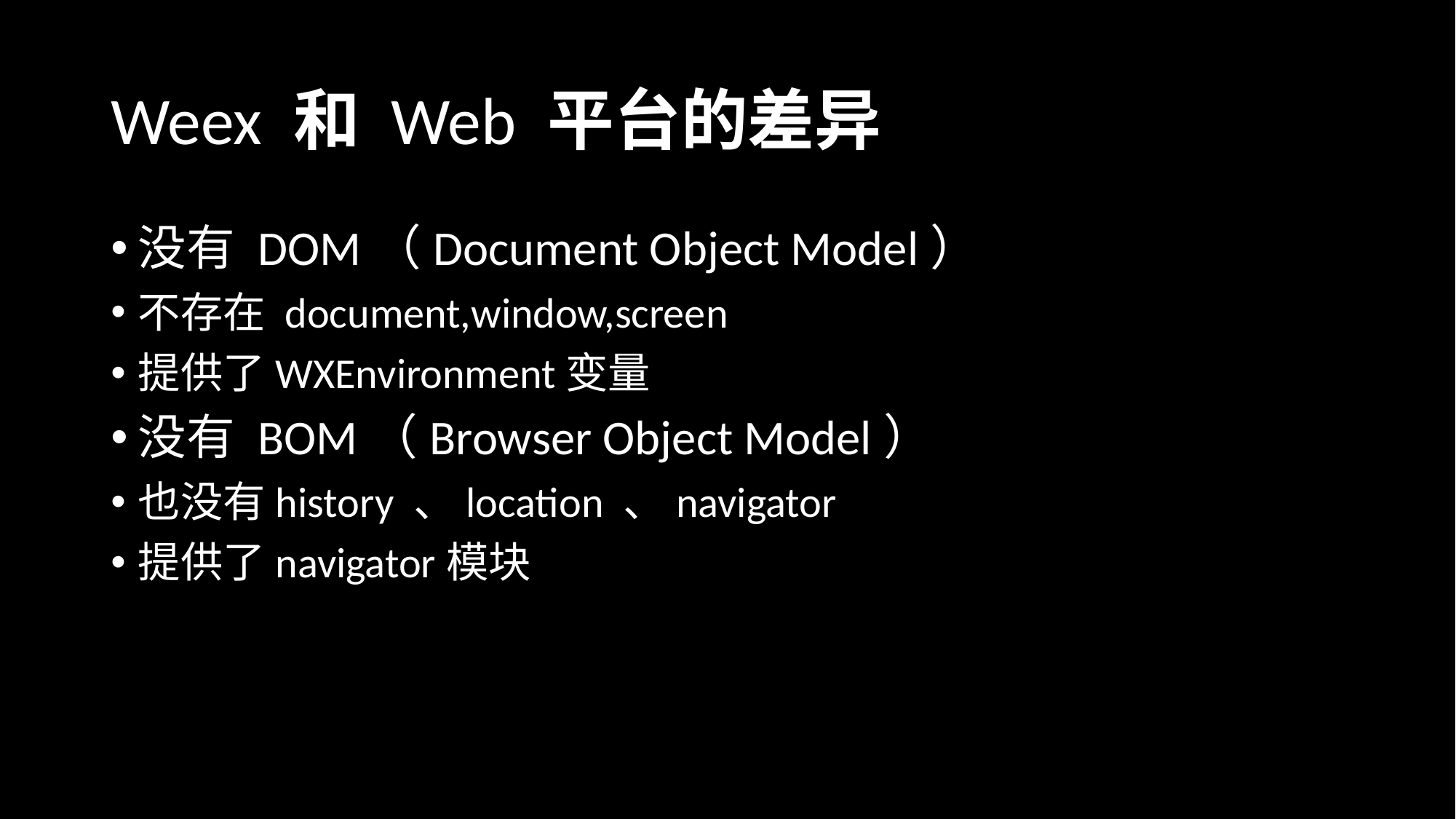

# Weex 和 Web 平台的差异
没有 DOM（Document Object Model）
不存在 document,window,screen
提供了WXEnvironment变量
没有 BOM（Browser Object Model）
也没有history 、location 、navigator
提供了navigator模块